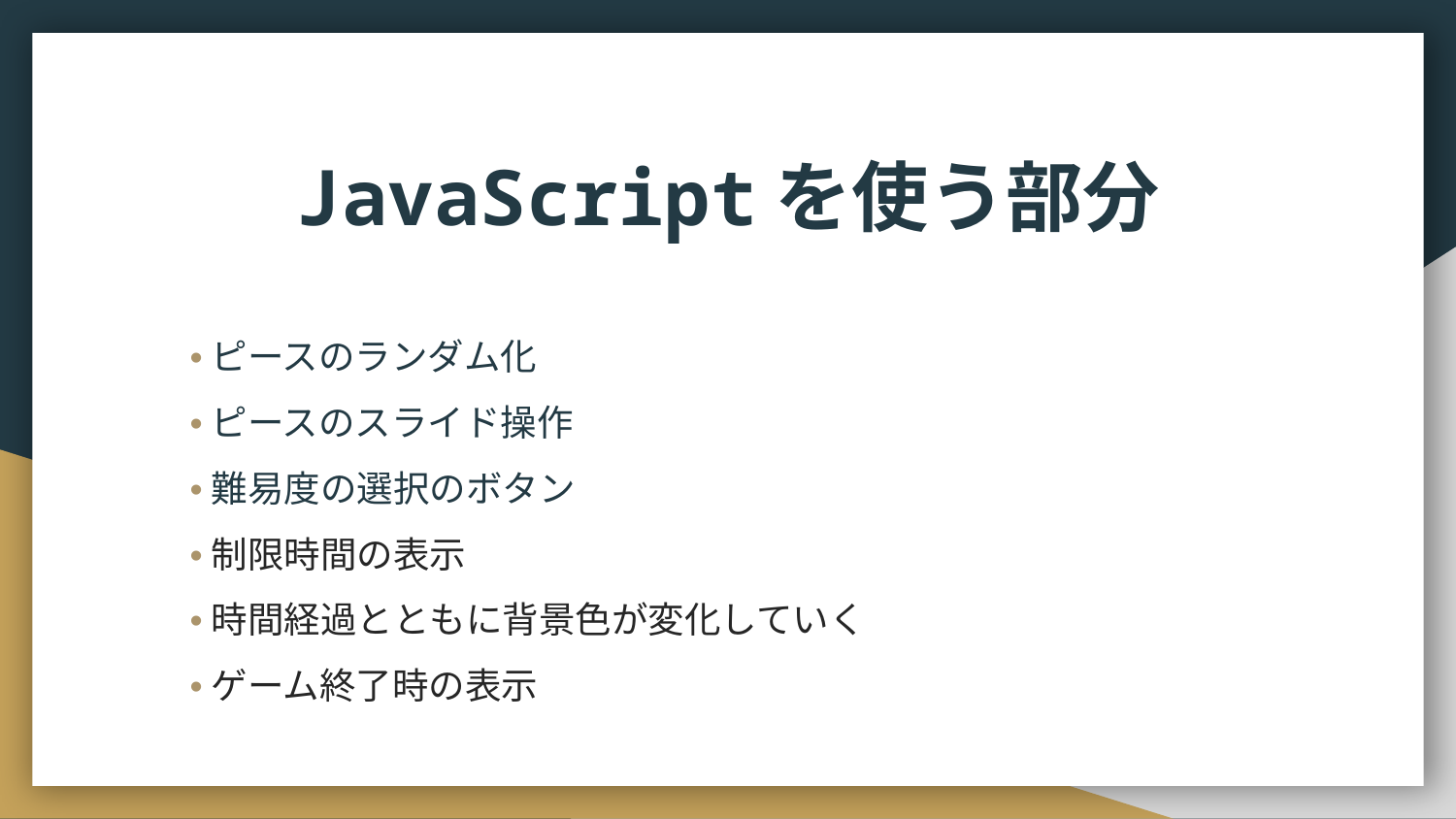

# JavaScriptを使う部分
•ピースのランダム化
•ピースのスライド操作
•難易度の選択のボタン
•制限時間の表示
•時間経過とともに背景色が変化していく
•ゲーム終了時の表示